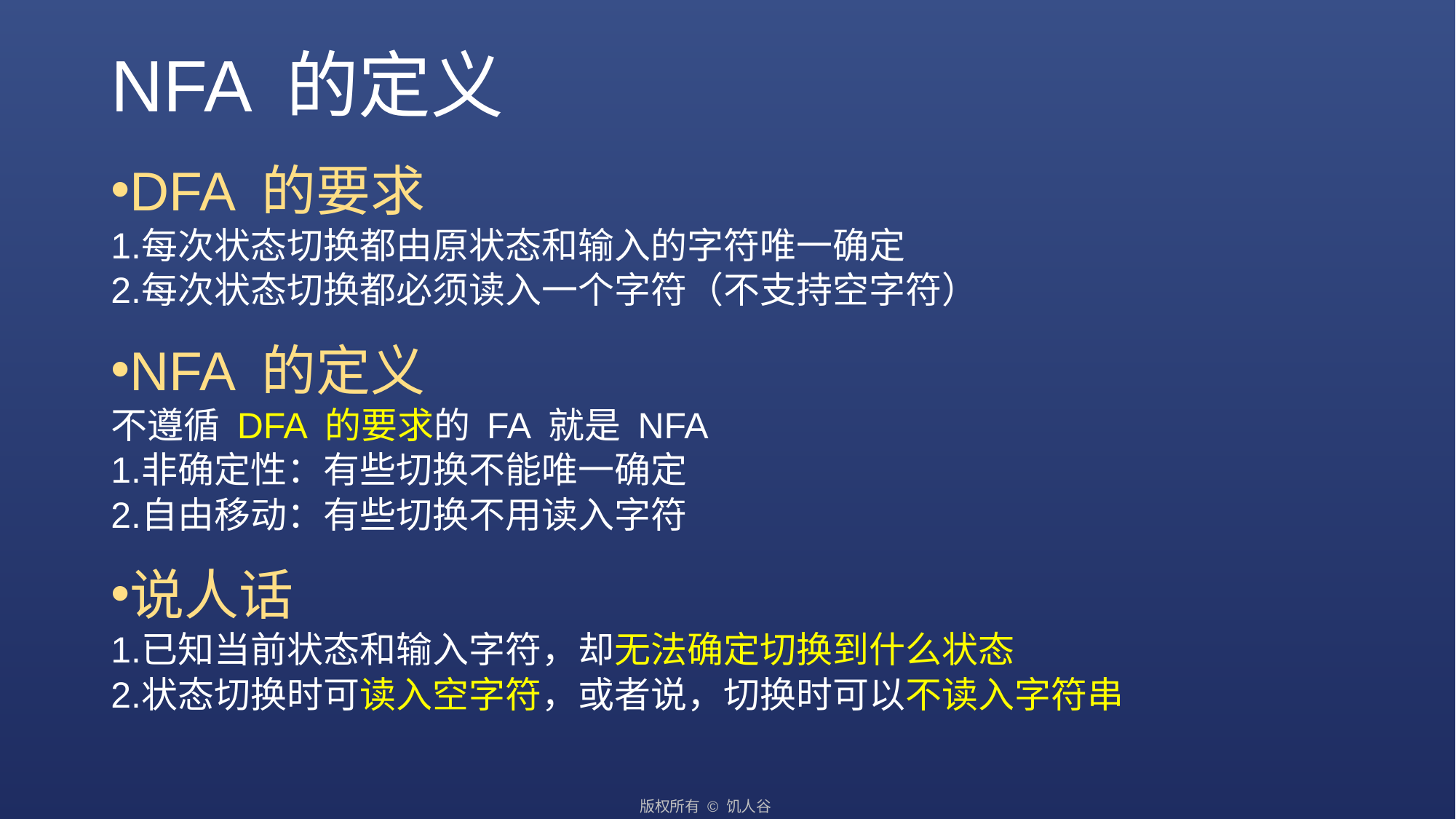

# NFA 的定义
DFA 的要求
每次状态切换都由原状态和输入的字符唯一确定
每次状态切换都必须读入一个字符（不支持空字符）
NFA 的定义
不遵循 DFA 的要求的 FA 就是 NFA
非确定性：有些切换不能唯一确定
自由移动：有些切换不用读入字符
说人话
已知当前状态和输入字符，却无法确定切换到什么状态
状态切换时可读入空字符，或者说，切换时可以不读入字符串